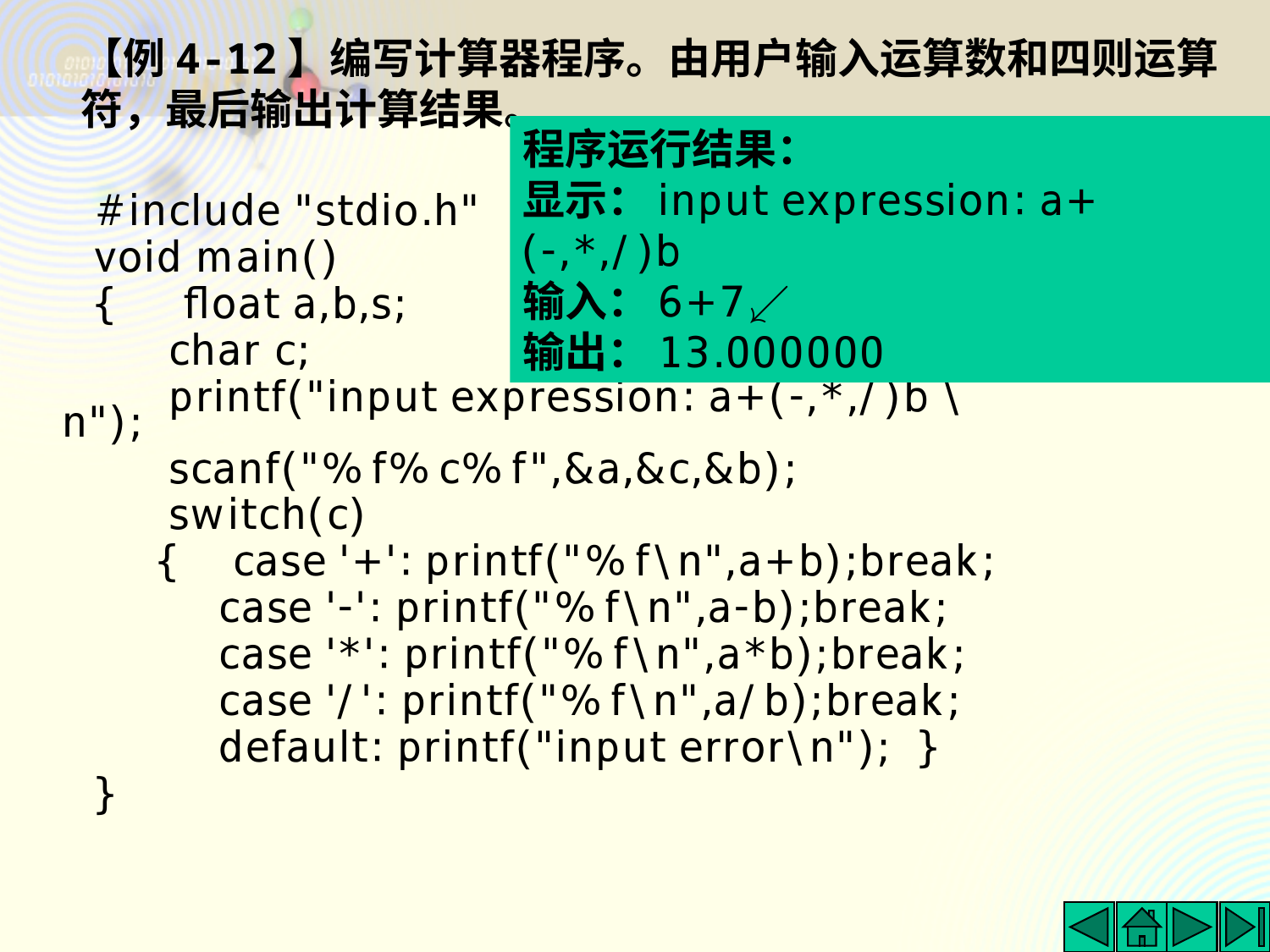

【例4-12】编写计算器程序。由用户输入运算数和四则运算符，最后输出计算结果。
程序运行结果：
显示：input expression: a+(-,*,/)b
输入：6+7↙
输出：13.000000
#include "stdio.h"
void main()
{     float a,b,s;
      char c;
      printf("input expression: a+(-,*,/)b \n");
      scanf("%f%c%f",&a,&c,&b);
      switch(c)
     {    case '+': printf("%f\n",a+b);break;
          case '-': printf("%f\n",a-b);break;
          case '*': printf("%f\n",a*b);break;
          case '/': printf("%f\n",a/b);break;
          default: printf("input error\n");  }
}